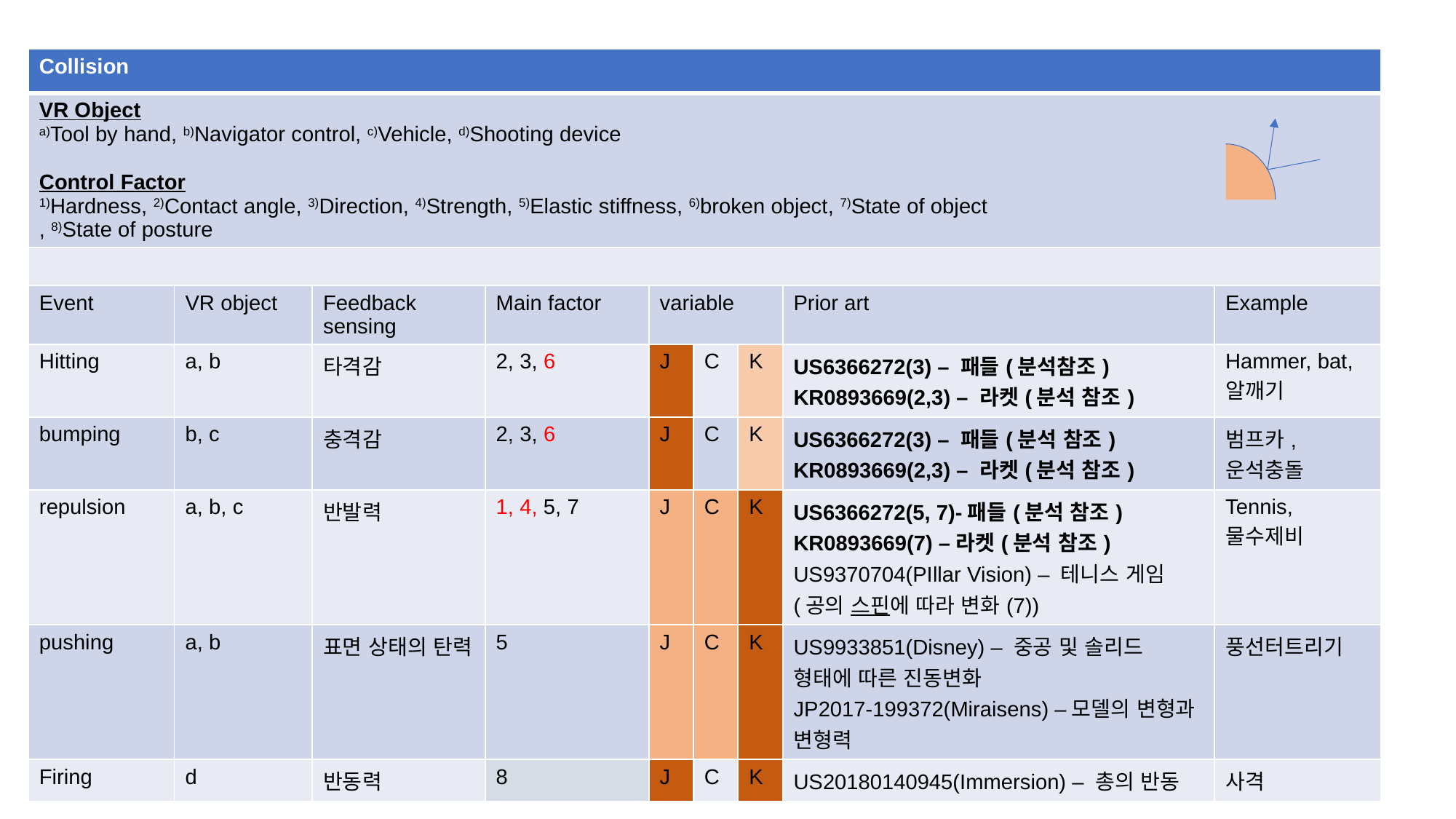

| Collision |  |  |  |  |  |  |  |  |
| --- | --- | --- | --- | --- | --- | --- | --- | --- |
| VR Object a)Tool by hand, b)Navigator control, c)Vehicle, d)Shooting device Control Factor 1)Hardness, 2)Contact angle, 3)Direction, 4)Strength, 5)Elastic stiffness, 6)broken object, 7)State of object , 8)State of posture |  |  |  |  |  |  |  |  |
|  |  |  |  |  |  |  |  |  |
| Event | VR object | Feedback sensing | Main factor | variable |  |  | Prior art | Example |
| Hitting | a, b | 타격감 | 2, 3, 6 | J | C | K | US6366272(3) – 패들(분석참조) KR0893669(2,3) – 라켓(분석 참조) | Hammer, bat, 알깨기 |
| bumping | b, c | 충격감 | 2, 3, 6 | J | C | K | US6366272(3) – 패들(분석 참조) KR0893669(2,3) – 라켓(분석 참조) | 범프카, 운석충돌 |
| repulsion | a, b, c | 반발력 | 1, 4, 5, 7 | J | C | K | US6366272(5, 7)-패들(분석 참조) KR0893669(7) –라켓(분석 참조) US9370704(PIllar Vision) – 테니스 게임 (공의 스핀에 따라 변화(7)) | Tennis, 물수제비 |
| pushing | a, b | 표면 상태의 탄력 | 5 | J | C | K | US9933851(Disney) – 중공 및 솔리드 형태에 따른 진동변화 JP2017-199372(Miraisens) –모델의 변형과 변형력 | 풍선터트리기 |
| Firing | d | 반동력 | 8 | J | C | K | US20180140945(Immersion) – 총의 반동 | 사격 |